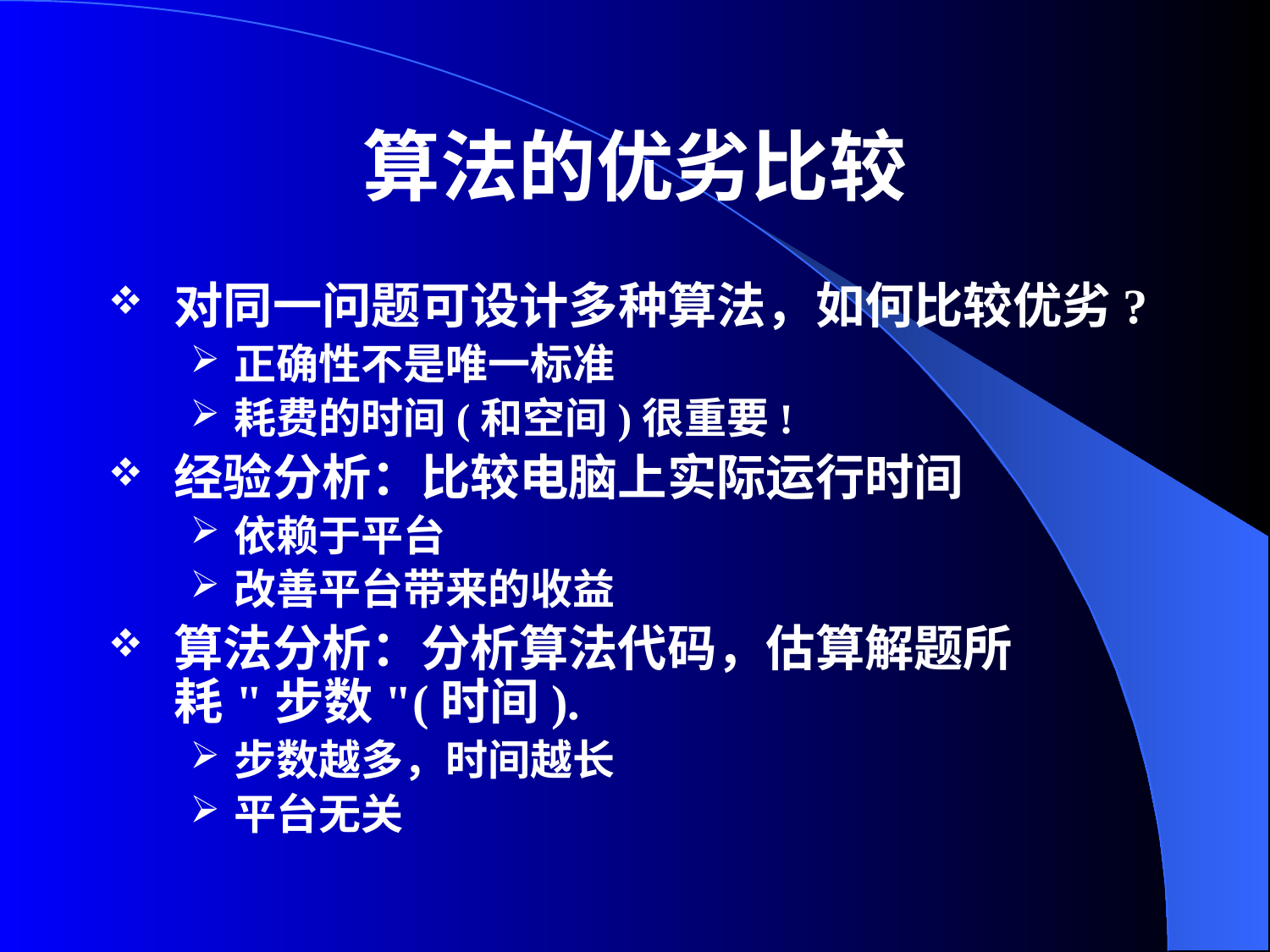

# 算法的优劣比较
对同一问题可设计多种算法，如何比较优劣?
正确性不是唯一标准
耗费的时间(和空间)很重要!
经验分析：比较电脑上实际运行时间
依赖于平台
改善平台带来的收益
算法分析：分析算法代码，估算解题所耗"步数"(时间).
步数越多，时间越长
平台无关